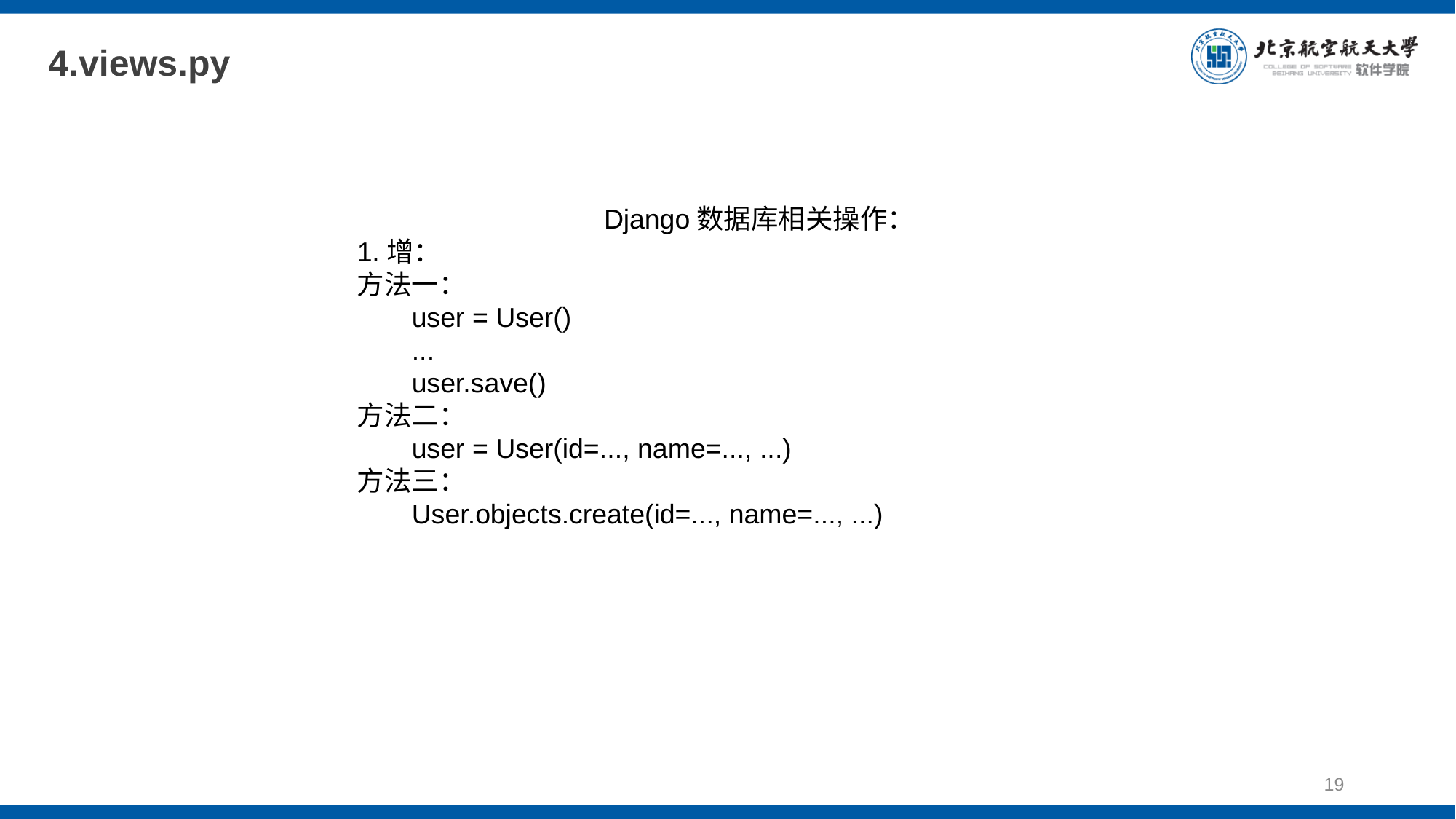

# 4.views.py
Django数据库相关操作：
1.增：
方法一：
user = User()
...
user.save()
方法二：
user = User(id=..., name=..., ...)
方法三：
User.objects.create(id=..., name=..., ...)
19